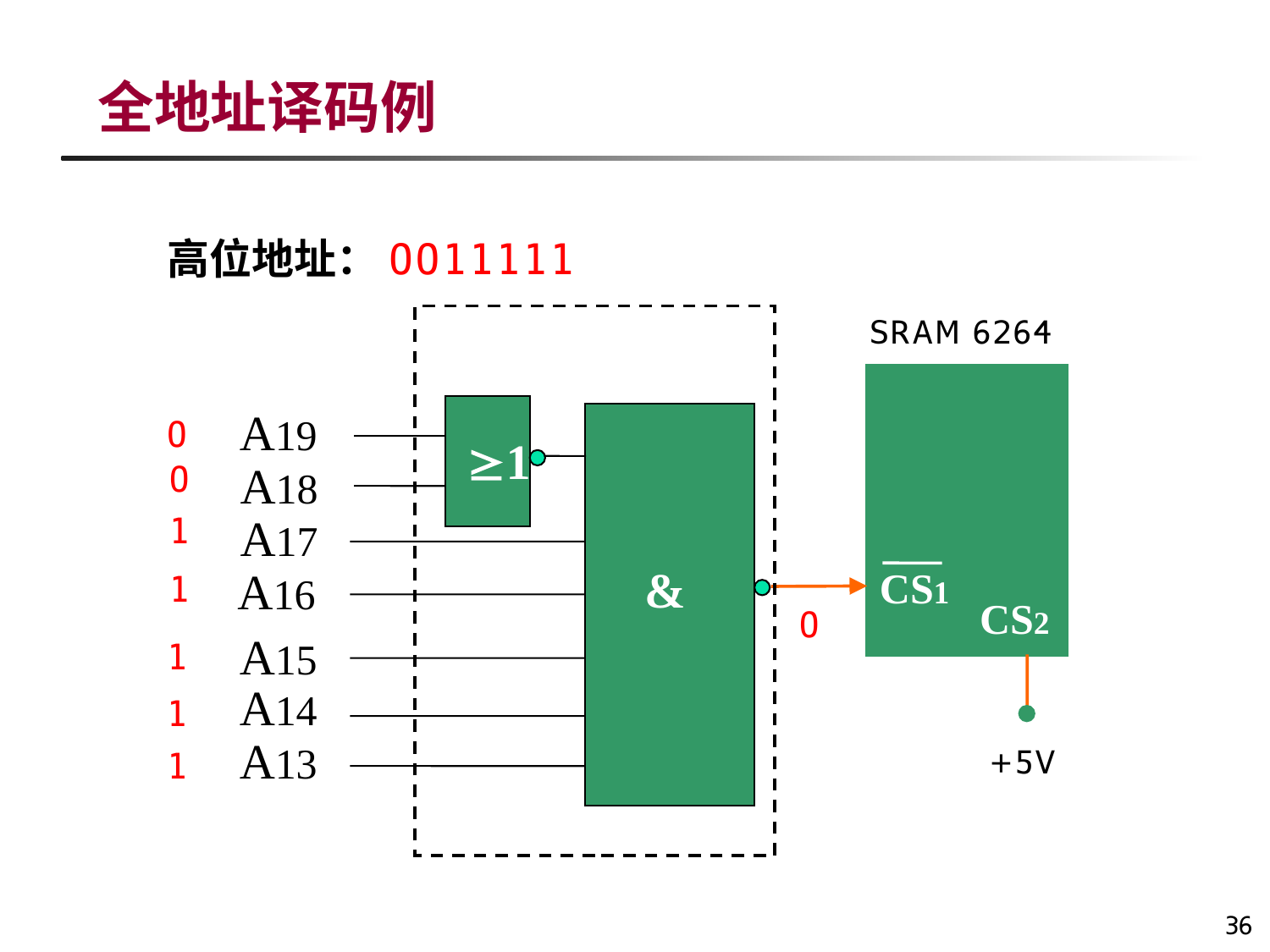

# 全地址译码例
高位地址：0011111

SRAM 6264

A19

0
≥1

A18

0

A17
1

&
A16
CS1
1

CS2

0
A15
1

A14
1

A13
+5V
1

36